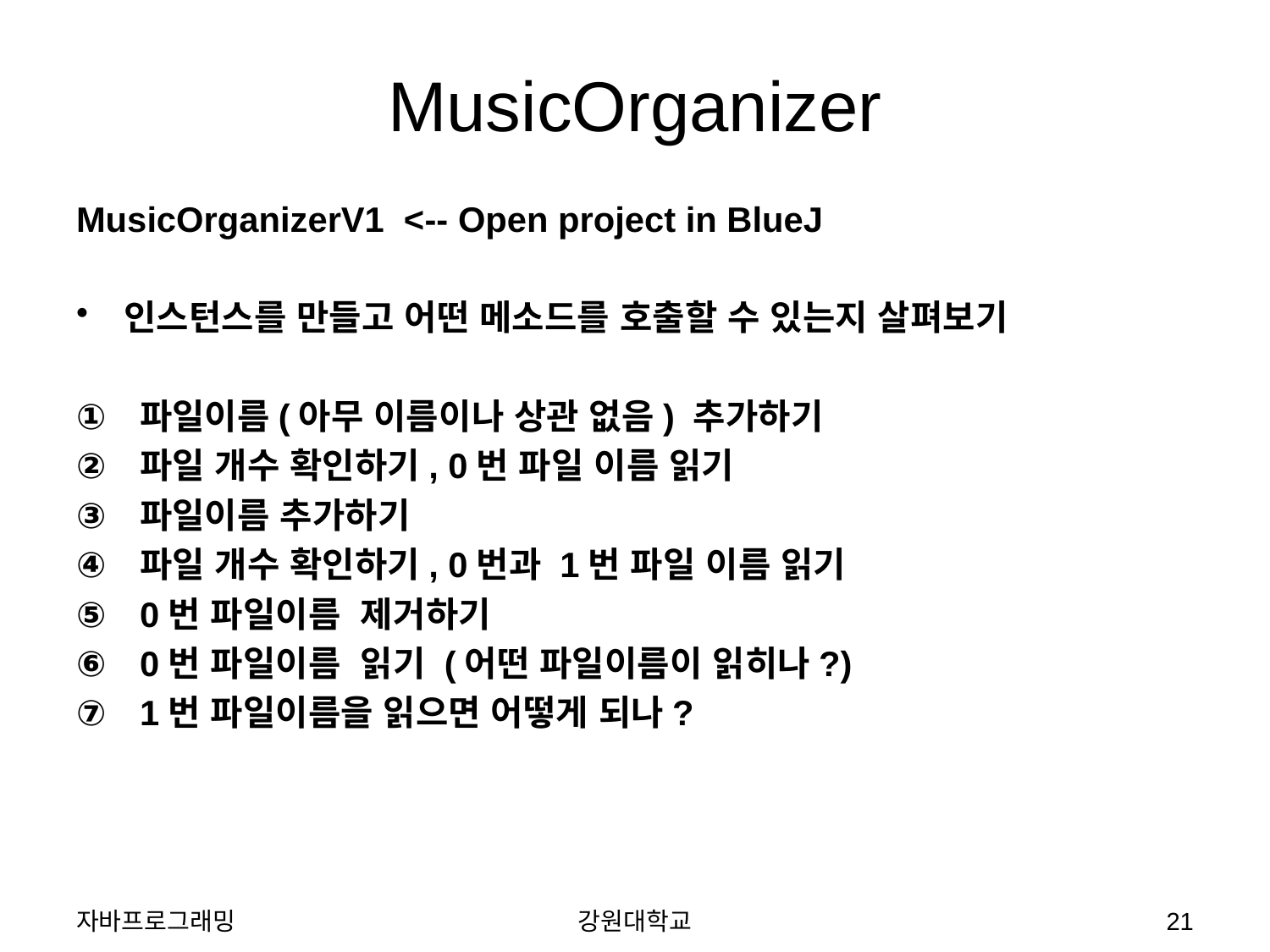

# MusicOrganizer
MusicOrganizerV1  <-- Open project in BlueJ

인스턴스를 만들고 어떤 메소드를 호출할 수 있는지 살펴보기

파일이름(아무 이름이나 상관 없음) 추가하기
파일 개수 확인하기, 0번 파일 이름 읽기
파일이름 추가하기
파일 개수 확인하기, 0번과 1번 파일 이름 읽기
0번 파일이름  제거하기
0번 파일이름  읽기 (어떤 파일이름이 읽히나?)
1번 파일이름을 읽으면 어떻게 되나?

자바프로그래밍
강원대학교
21